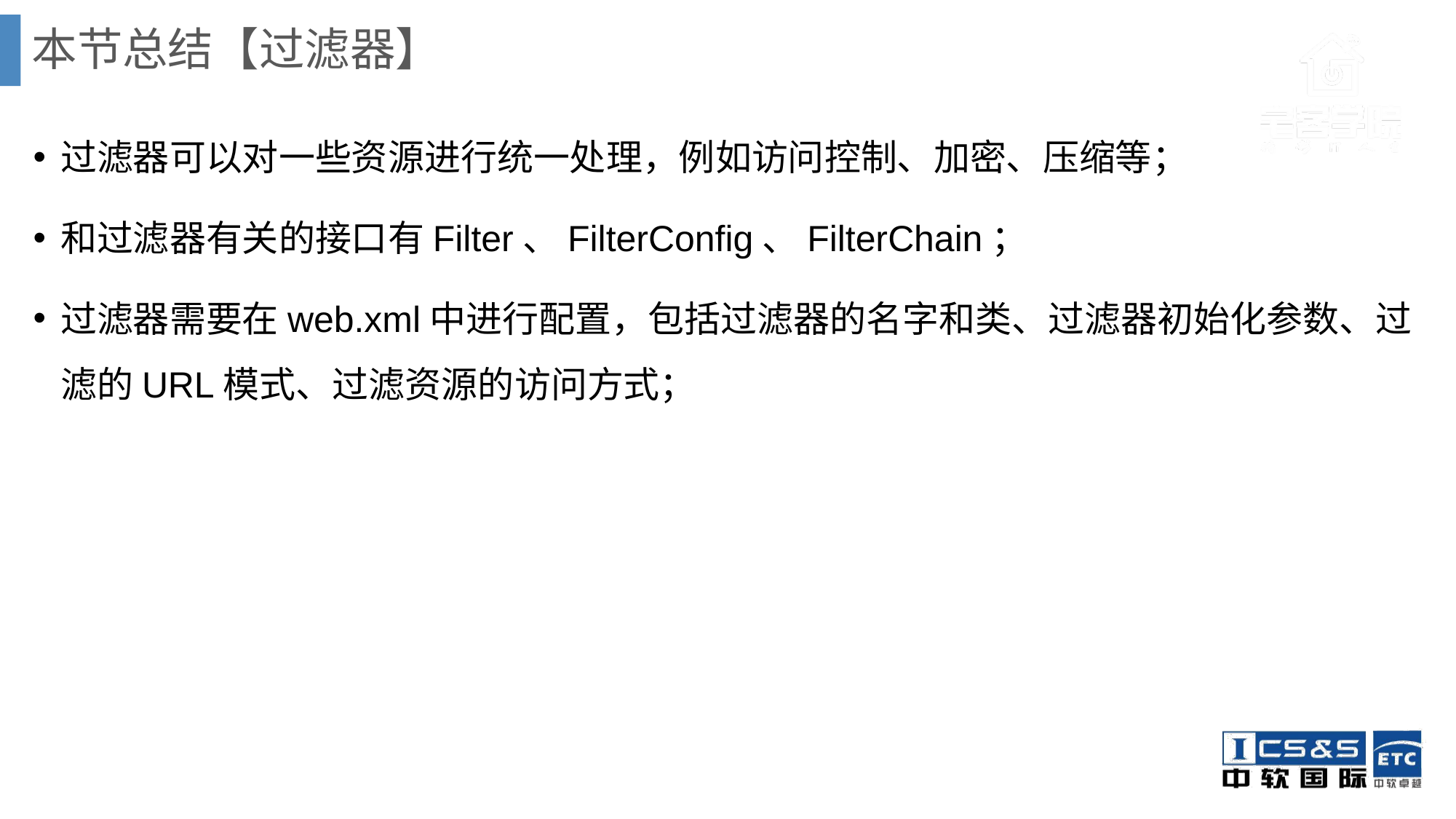

# 本节总结【过滤器】
过滤器可以对一些资源进行统一处理，例如访问控制、加密、压缩等；
和过滤器有关的接口有Filter、FilterConfig、FilterChain；
过滤器需要在web.xml中进行配置，包括过滤器的名字和类、过滤器初始化参数、过滤的URL模式、过滤资源的访问方式；